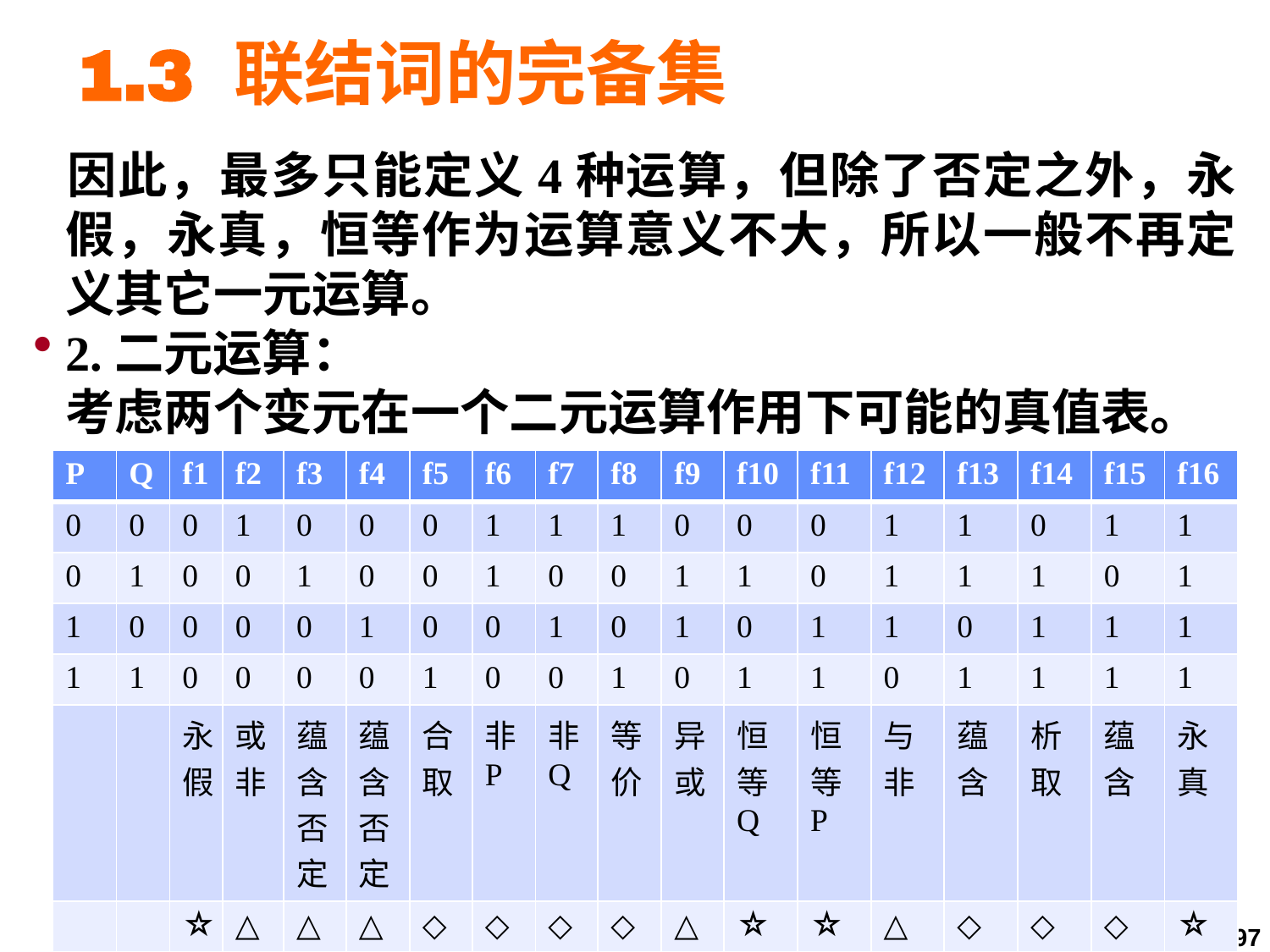

# 1.3 联结词的完备集
	因此，最多只能定义4种运算，但除了否定之外，永假，永真，恒等作为运算意义不大，所以一般不再定义其它一元运算。
2.二元运算：
	考虑两个变元在一个二元运算作用下可能的真值表。

| P | Q | f1 | f2 | f3 | f4 | f5 | f6 | f7 | f8 | f9 | f10 | f11 | f12 | f13 | f14 | f15 | f16 |
| --- | --- | --- | --- | --- | --- | --- | --- | --- | --- | --- | --- | --- | --- | --- | --- | --- | --- |
| 0 | 0 | 0 | 1 | 0 | 0 | 0 | 1 | 1 | 1 | 0 | 0 | 0 | 1 | 1 | 0 | 1 | 1 |
| 0 | 1 | 0 | 0 | 1 | 0 | 0 | 1 | 0 | 0 | 1 | 1 | 0 | 1 | 1 | 1 | 0 | 1 |
| 1 | 0 | 0 | 0 | 0 | 1 | 0 | 0 | 1 | 0 | 1 | 0 | 1 | 1 | 0 | 1 | 1 | 1 |
| 1 | 1 | 0 | 0 | 0 | 0 | 1 | 0 | 0 | 1 | 0 | 1 | 1 | 0 | 1 | 1 | 1 | 1 |
|  |  | 永假 | 或非 | 蕴含否定 | 蕴含否定 | 合取 | 非P | 非Q | 等价 | 异或 | 恒等Q | 恒等P | 与非 | 蕴含 | 析取 | 蕴含 | 永真 |
|  |  | ☆ | △ | △ | △ | ◇ | ◇ | ◇ | ◇ | △ | ☆ | ☆ | △ | ◇ | ◇ | ◇ | ☆ |